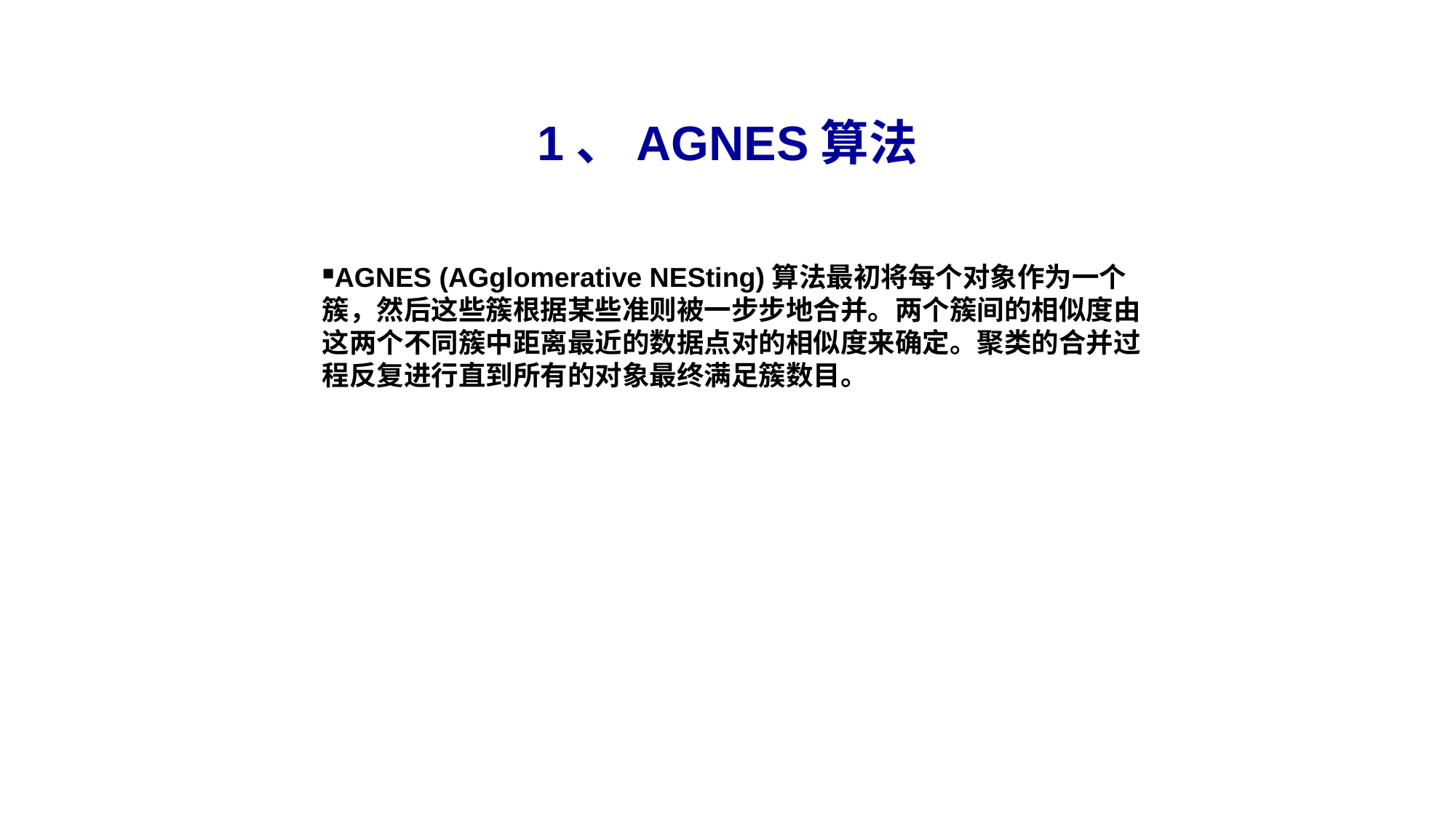

1、AGNES算法
AGNES (AGglomerative NESting)算法最初将每个对象作为一个簇，然后这些簇根据某些准则被一步步地合并。两个簇间的相似度由这两个不同簇中距离最近的数据点对的相似度来确定。聚类的合并过程反复进行直到所有的对象最终满足簇数目。